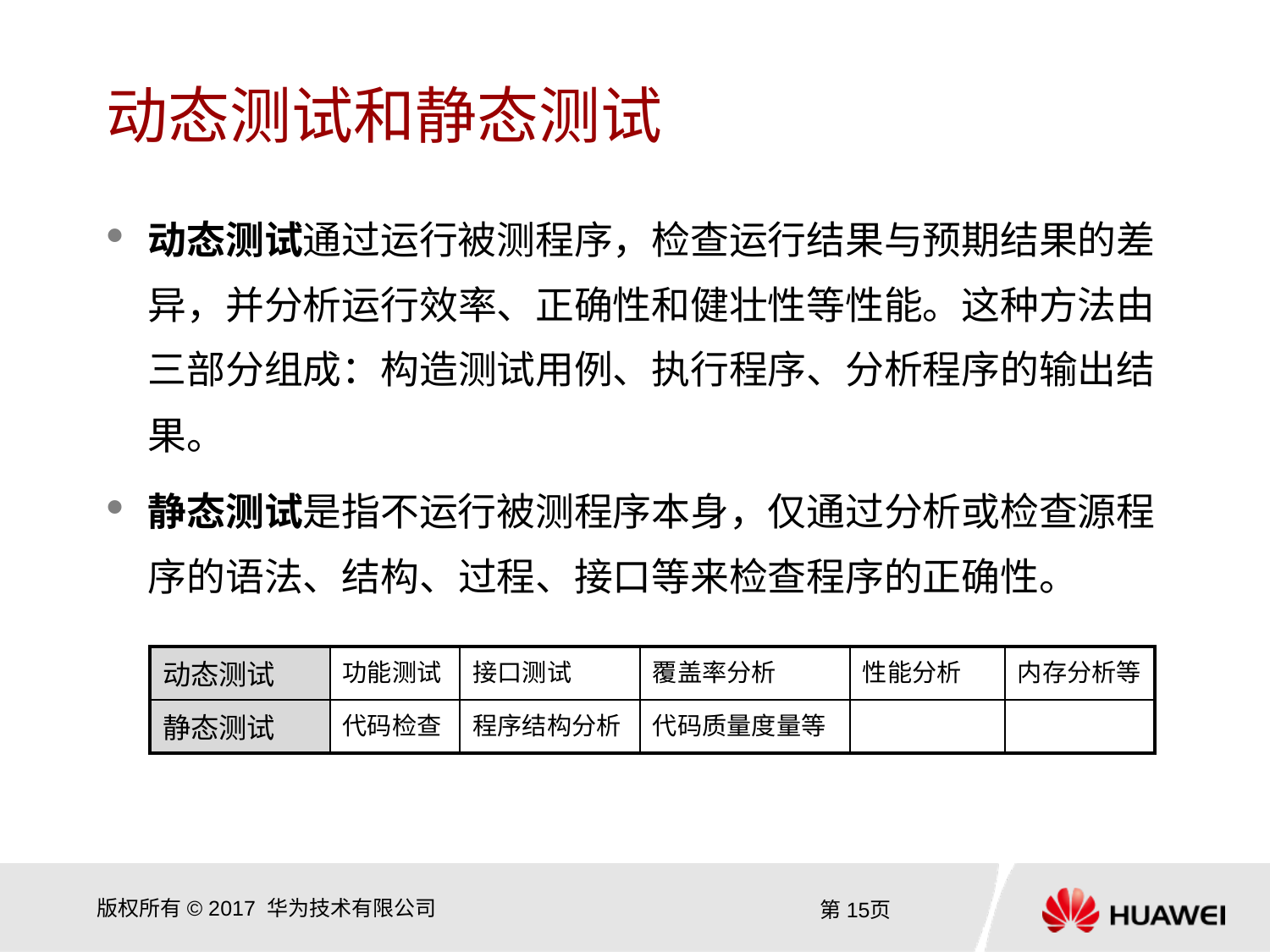

# 动态测试和静态测试
动态测试通过运行被测程序，检查运行结果与预期结果的差异，并分析运行效率、正确性和健壮性等性能。这种方法由三部分组成：构造测试用例、执行程序、分析程序的输出结果。
静态测试是指不运行被测程序本身，仅通过分析或检查源程序的语法、结构、过程、接口等来检查程序的正确性。
| 动态测试 | 功能测试 | 接口测试 | 覆盖率分析 | 性能分析 | 内存分析等 |
| --- | --- | --- | --- | --- | --- |
| 静态测试 | 代码检查 | 程序结构分析 | 代码质量度量等 |  |  |